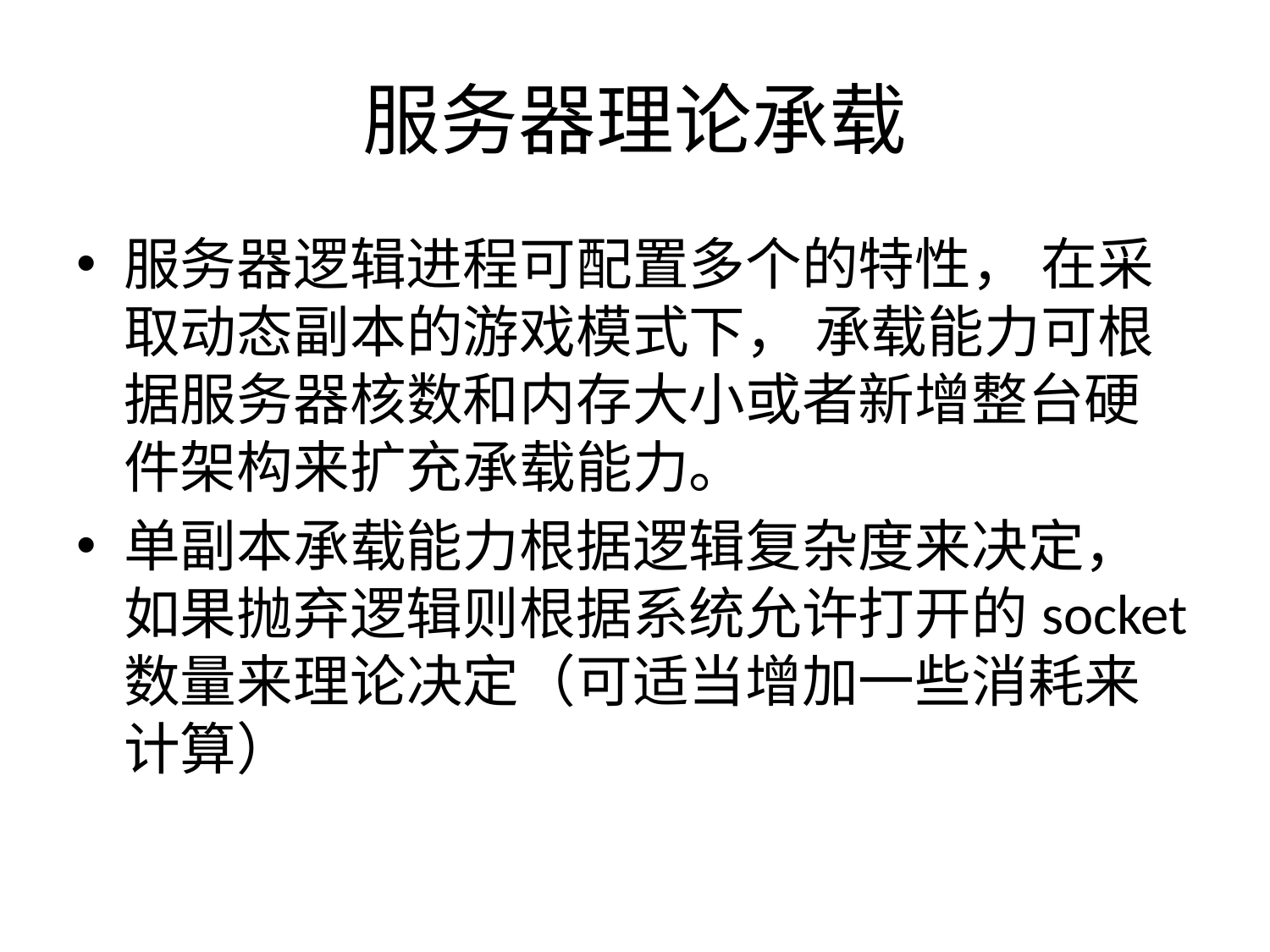

# 服务器理论承载
服务器逻辑进程可配置多个的特性， 在采取动态副本的游戏模式下， 承载能力可根据服务器核数和内存大小或者新增整台硬件架构来扩充承载能力。
单副本承载能力根据逻辑复杂度来决定， 如果抛弃逻辑则根据系统允许打开的socket数量来理论决定（可适当增加一些消耗来计算）